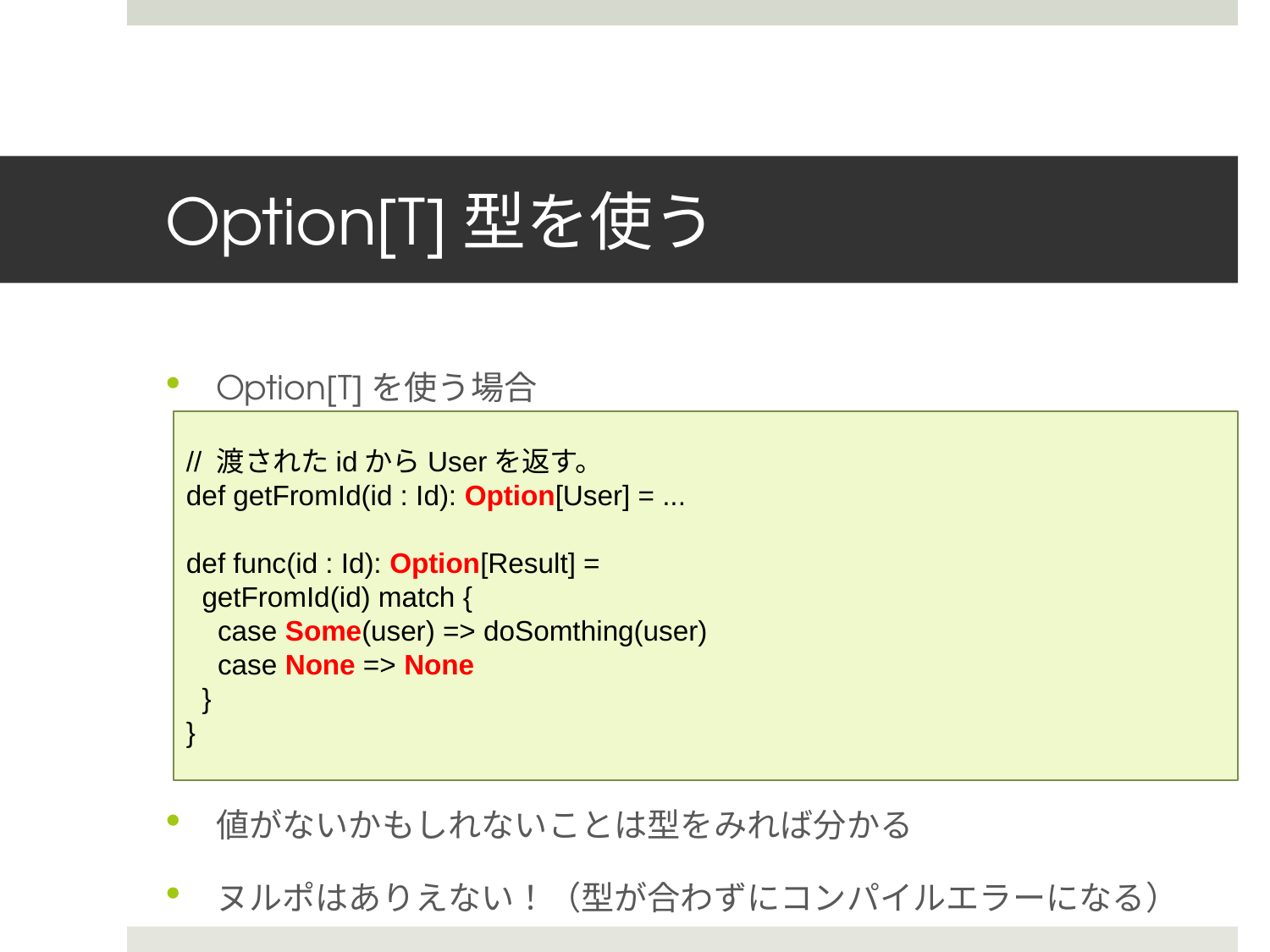

# Option[T]型を使う
Option[T]を使う場合

値がないかもしれないことは型をみれば分かる
ヌルポはありえない！（型が合わずにコンパイルエラーになる）
// 渡されたidからUserを返す。
def getFromId(id : Id): Option[User] = ...

def func(id : Id): Option[Result] =
  getFromId(id) match {
    case Some(user) => doSomthing(user)
    case None => None
  }
}